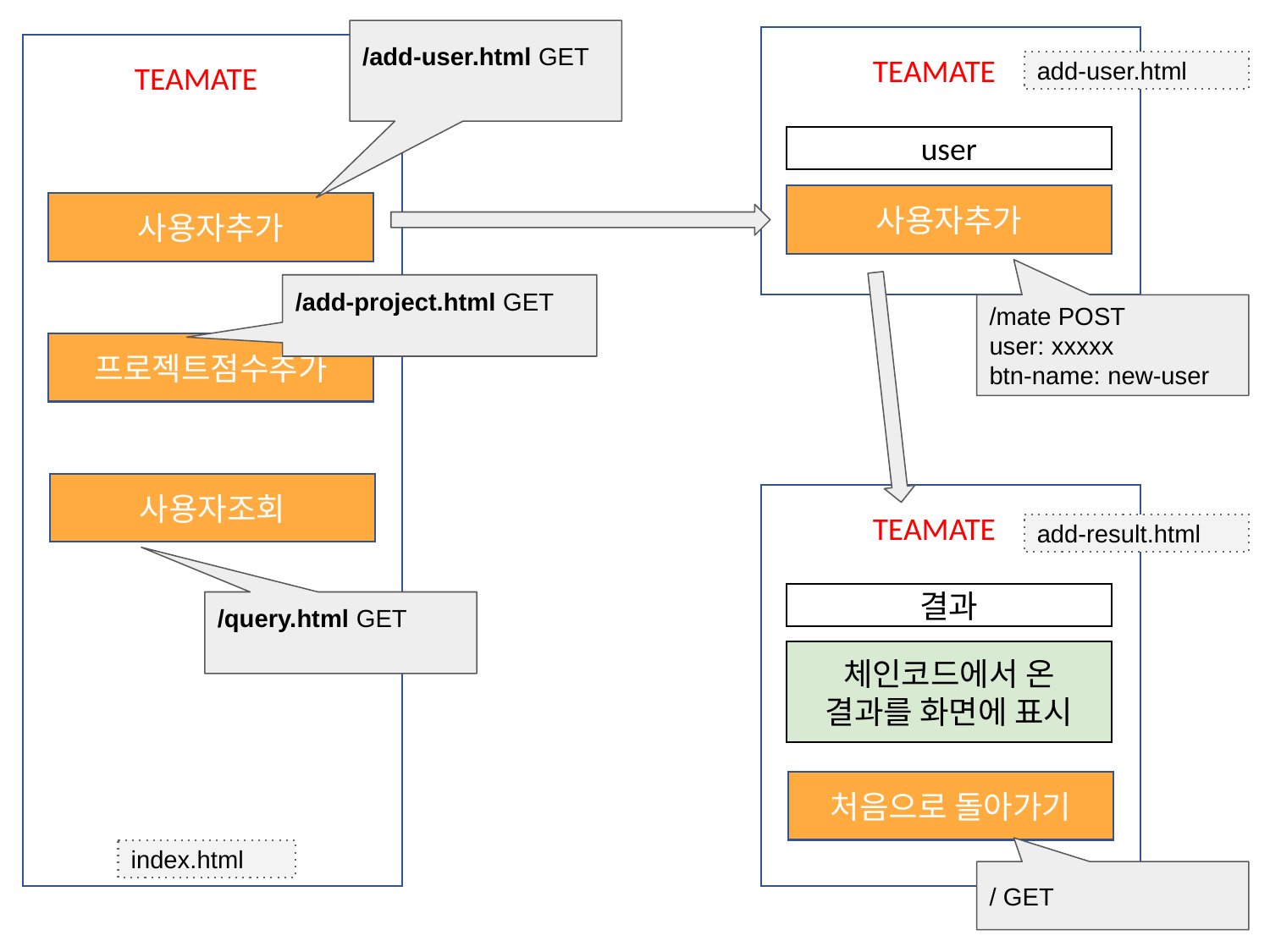

/add-user.html GET

TEAMATE
add-user.html
TEAMATE
user
사용자추가
사용자추가

/add-project.html GET

/mate POST
user: xxxxx
btn-name: new-user
프로젝트점수추가

사용자조회

TEAMATE
add-result.html
결과
/query.html GET

체인코드에서 온 결과를 화면에 표시
처음으로 돌아가기
index.html
/ GET